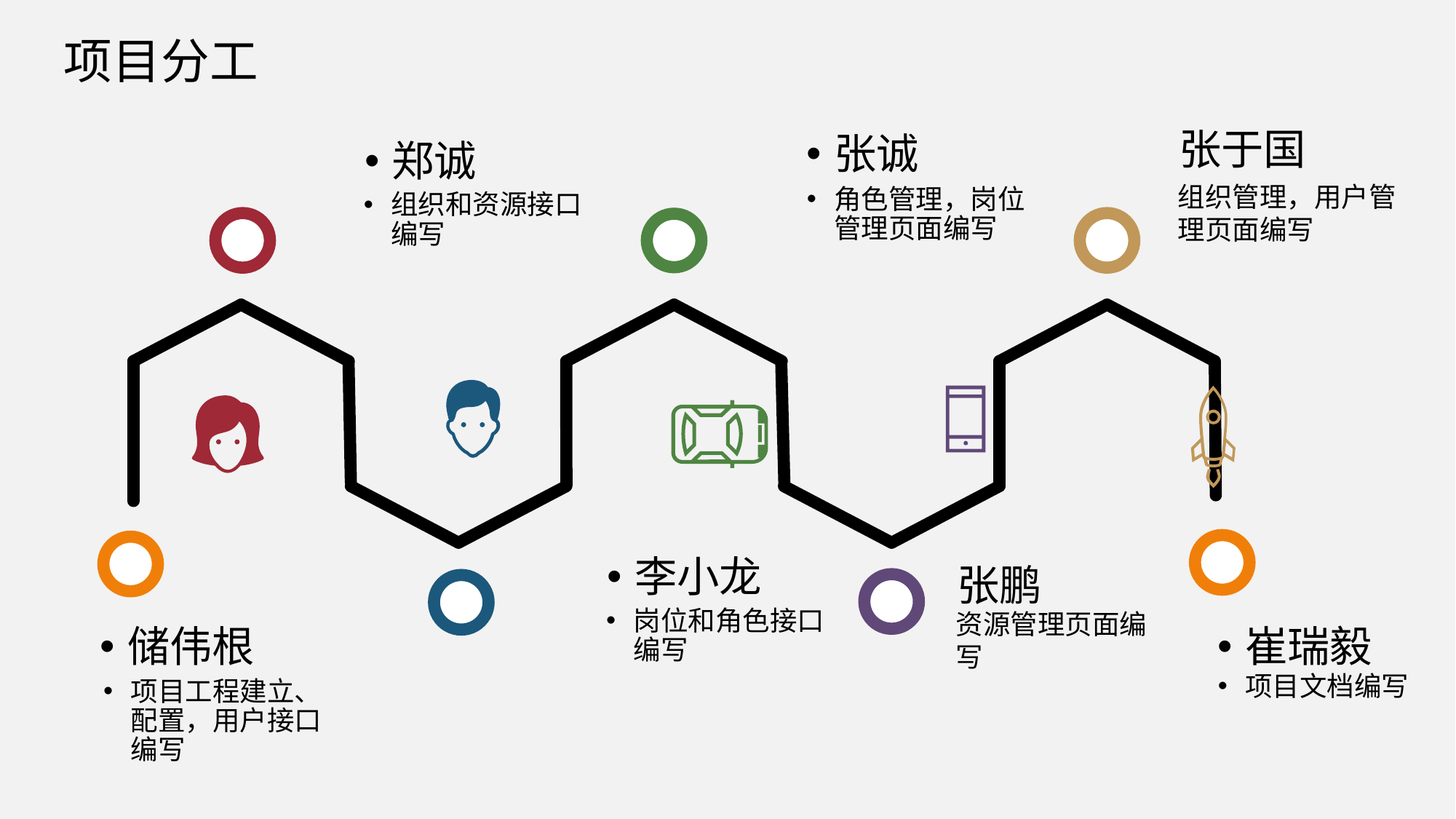

# 项目分工
张于国
张诚
郑诚
组织管理，用户管理页面编写
角色管理，岗位管理页面编写
组织和资源接口编写

李小龙
张鹏
岗位和角色接口编写
资源管理页面编写
储伟根
崔瑞毅
项目文档编写
项目工程建立、配置，用户接口编写